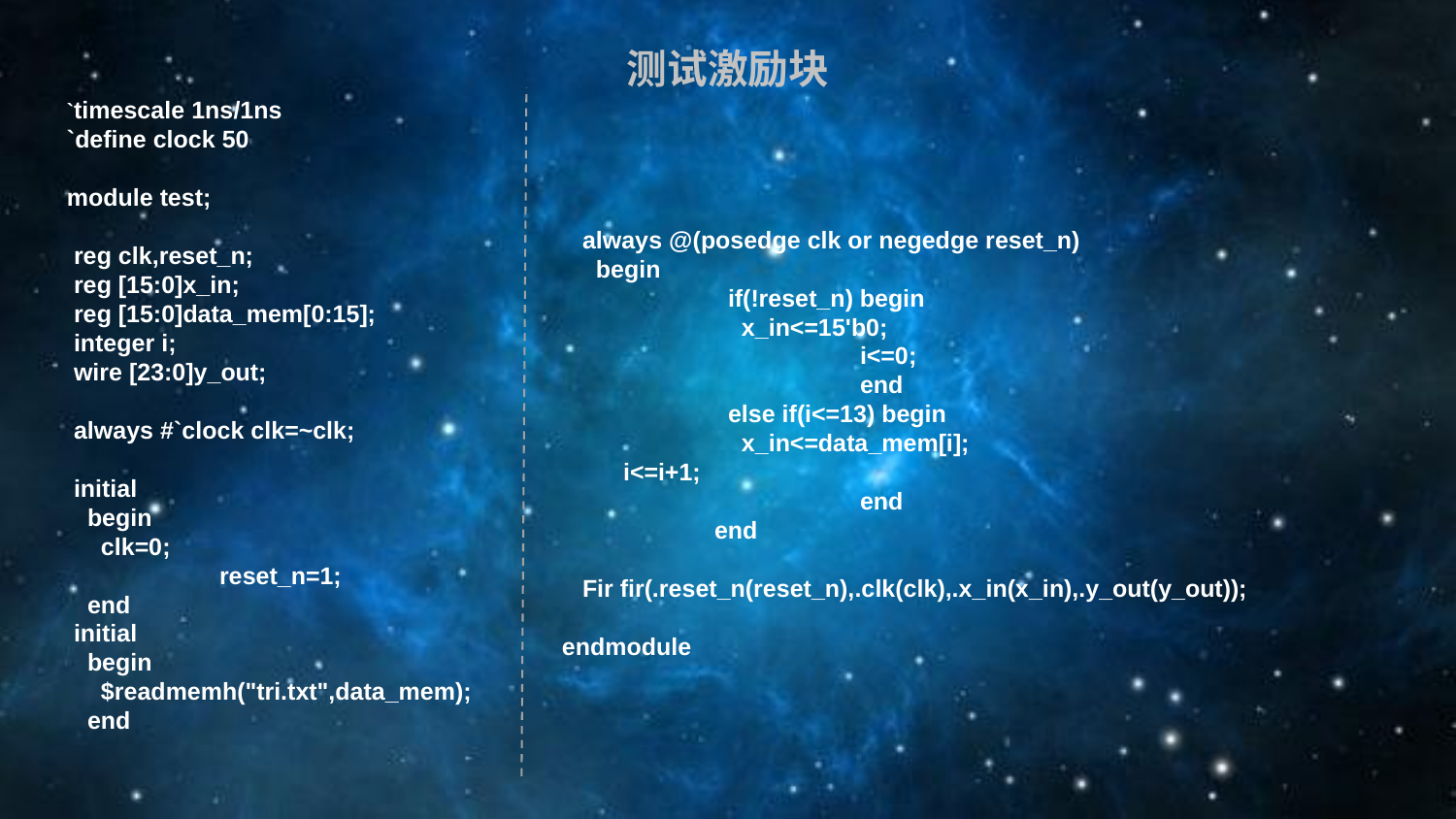

测试激励块
`timescale 1ns/1ns
`define clock 50

module test;

 reg clk,reset_n;
 reg [15:0]x_in;
 reg [15:0]data_mem[0:15];
 integer i;
 wire [23:0]y_out;

 always #`clock clk=~clk;

 initial
   begin
     clk=0;
	 reset_n=1;
   end
 initial
   begin
     $readmemh("tri.txt",data_mem);
   end

   always @(posedge clk or negedge reset_n)
     begin
	   if(!reset_n) begin
	     x_in<=15'b0;
		 i<=0;
		 end
	   else if(i<=13) begin
	     x_in<=data_mem[i];
         i<=i+1;
		 end
	 end

   Fir fir(.reset_n(reset_n),.clk(clk),.x_in(x_in),.y_out(y_out));

endmodule
17